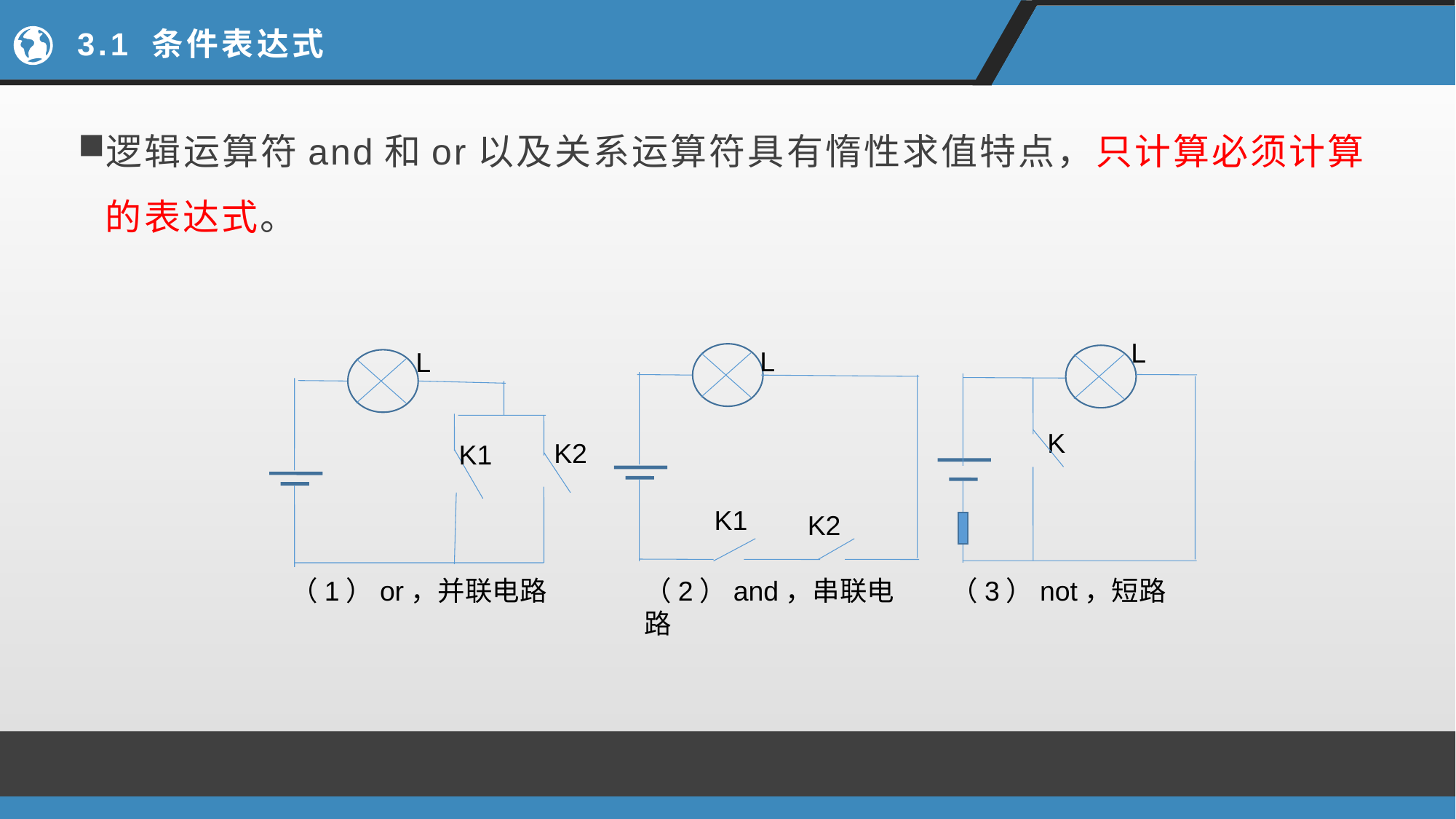

# 3.1 条件表达式

逻辑运算符and和or以及关系运算符具有惰性求值特点，只计算必须计算的表达式。

L

L

L

K

K2

K1

K1

K2

（1）or，并联电路

（2）and，串联电路

（3）not，短路